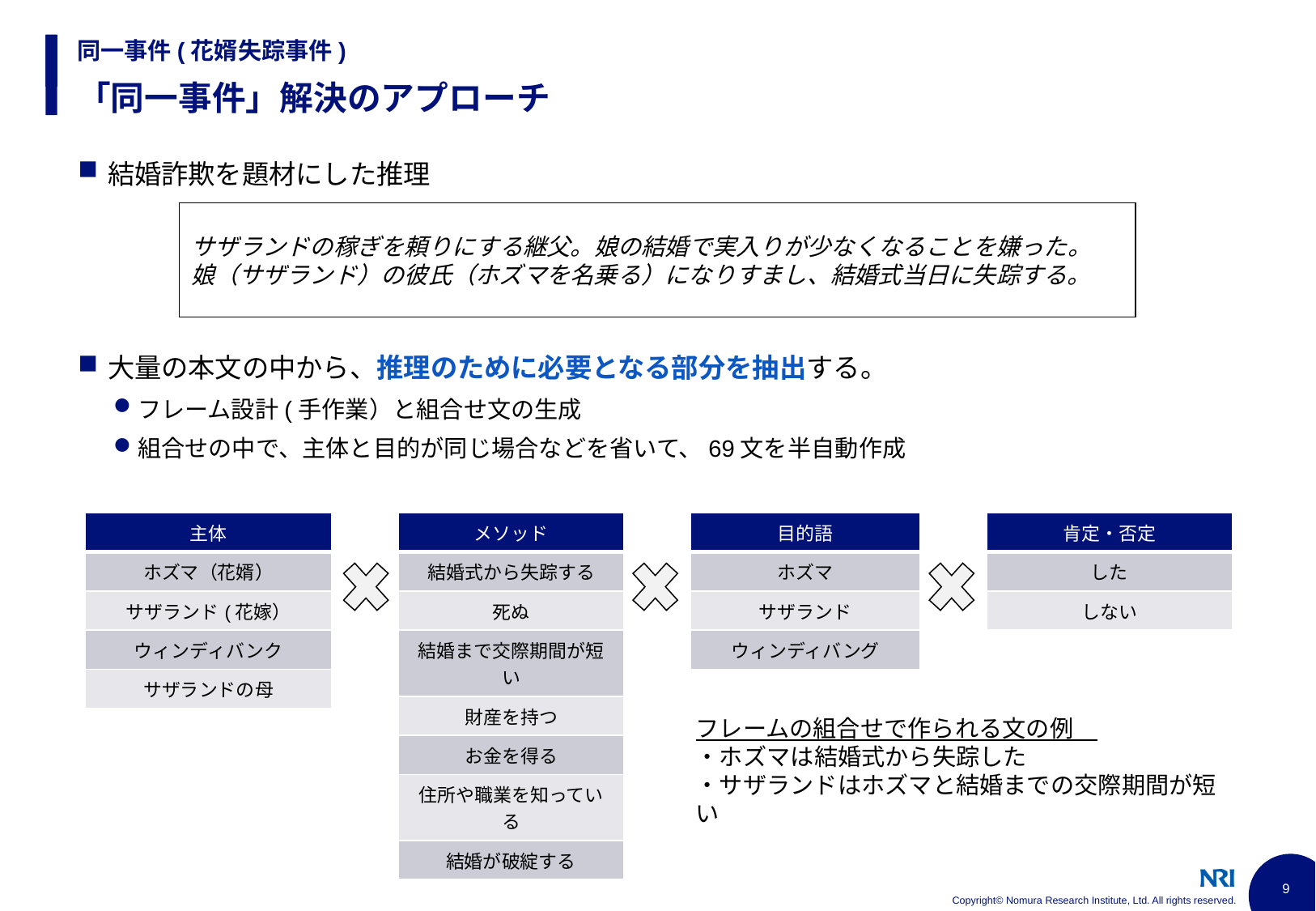

同一事件(花婿失踪事件)
# 「同一事件」解決のアプローチ
結婚詐欺を題材にした推理

大量の本文の中から、推理のために必要となる部分を抽出する。
フレーム設計(手作業）と組合せ文の生成
組合せの中で、主体と目的が同じ場合などを省いて、69文を半自動作成

サザランドの稼ぎを頼りにする継父。娘の結婚で実入りが少なくなることを嫌った。
娘（サザランド）の彼氏（ホズマを名乗る）になりすまし、結婚式当日に失踪する。
| 目的語 |
| --- |
| ホズマ |
| サザランド |
| ウィンディバング |
| 肯定・否定 |
| --- |
| した |
| しない |
| 主体 |
| --- |
| ホズマ（花婿） |
| サザランド(花嫁） |
| ウィンディバンク |
| サザランドの母 |
| メソッド |
| --- |
| 結婚式から失踪する |
| 死ぬ |
| 結婚まで交際期間が短い |
| 財産を持つ |
| お金を得る |
| 住所や職業を知っている |
| 結婚が破綻する |

フレームの組合せで作られる文の例
・ホズマは結婚式から失踪した
・サザランドはホズマと結婚までの交際期間が短い